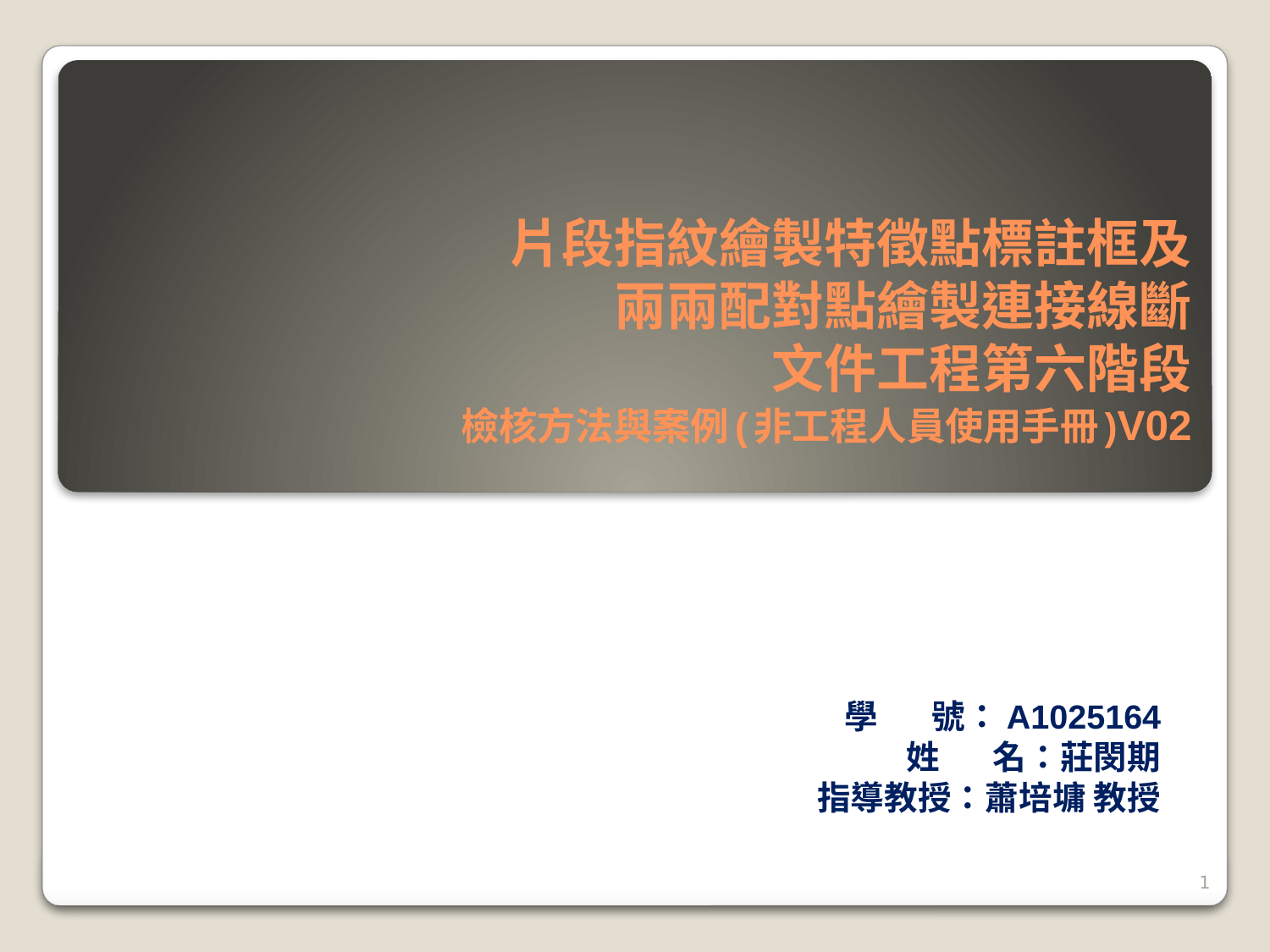

# 片段指紋繪製特徵點標註框及 兩兩配對點繪製連接線斷 文件工程第六階段 檢核方法與案例(非工程人員使用手冊)V02
學       號：A1025164
姓       名：莊閔期
指導教授：蕭培墉 教授

1